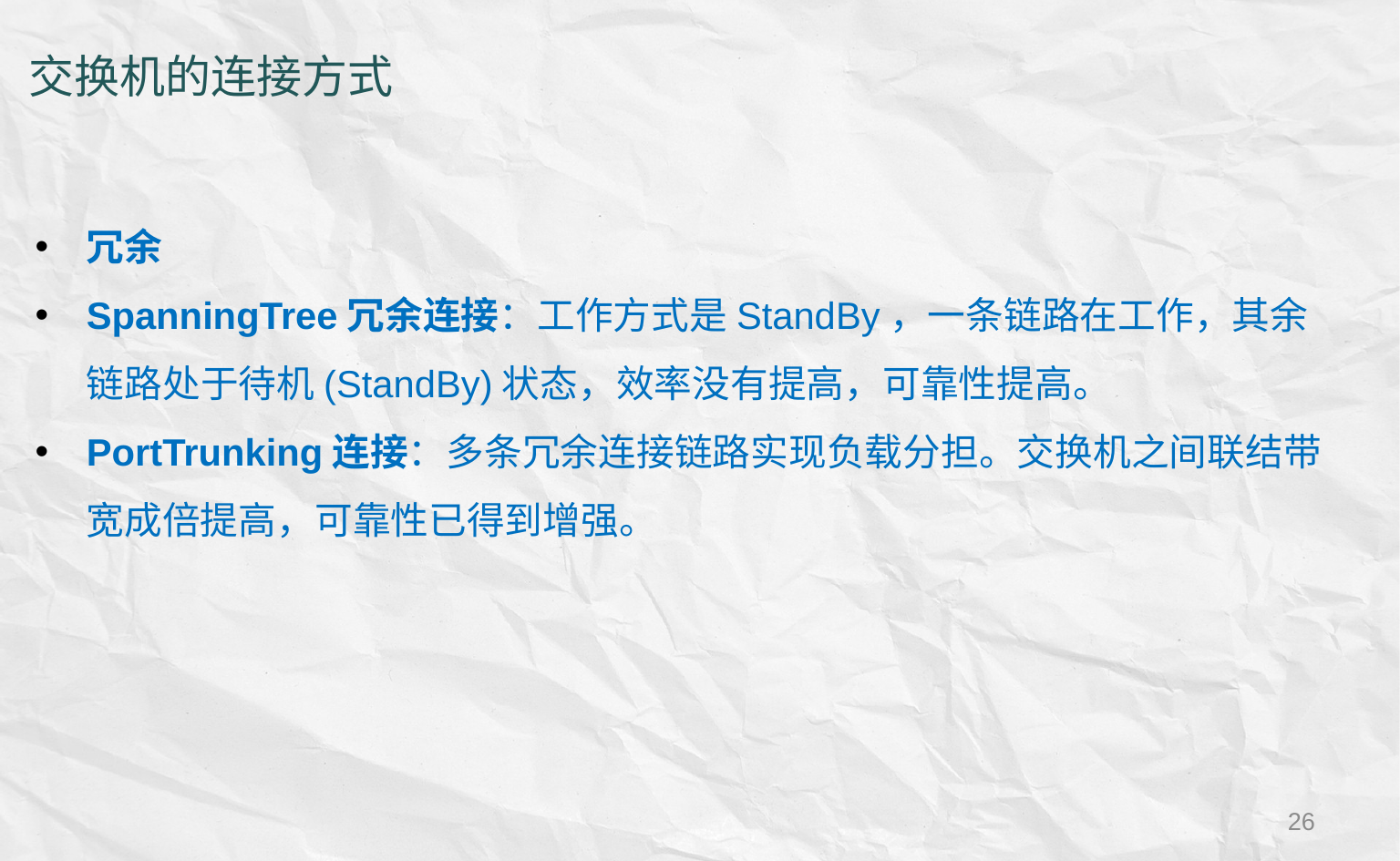

交换机的连接方式
冗余
SpanningTree冗余连接：工作方式是StandBy，一条链路在工作，其余链路处于待机(StandBy)状态，效率没有提高，可靠性提高。
PortTrunking连接：多条冗余连接链路实现负载分担。交换机之间联结带宽成倍提高，可靠性已得到增强。

 26